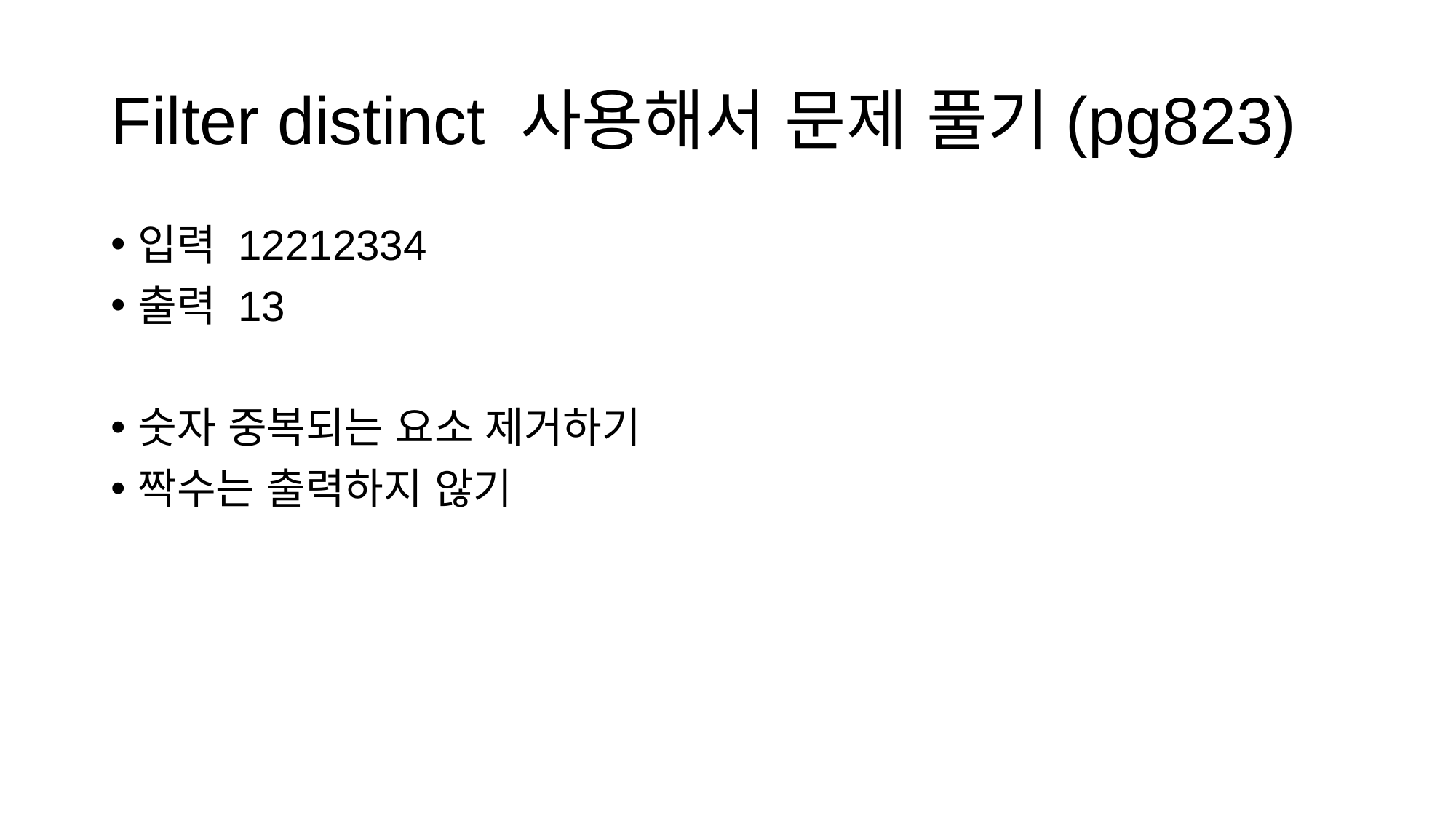

# Filter distinct 사용해서 문제 풀기(pg823)
입력 12212334
출력 13

숫자 중복되는 요소 제거하기
짝수는 출력하지 않기